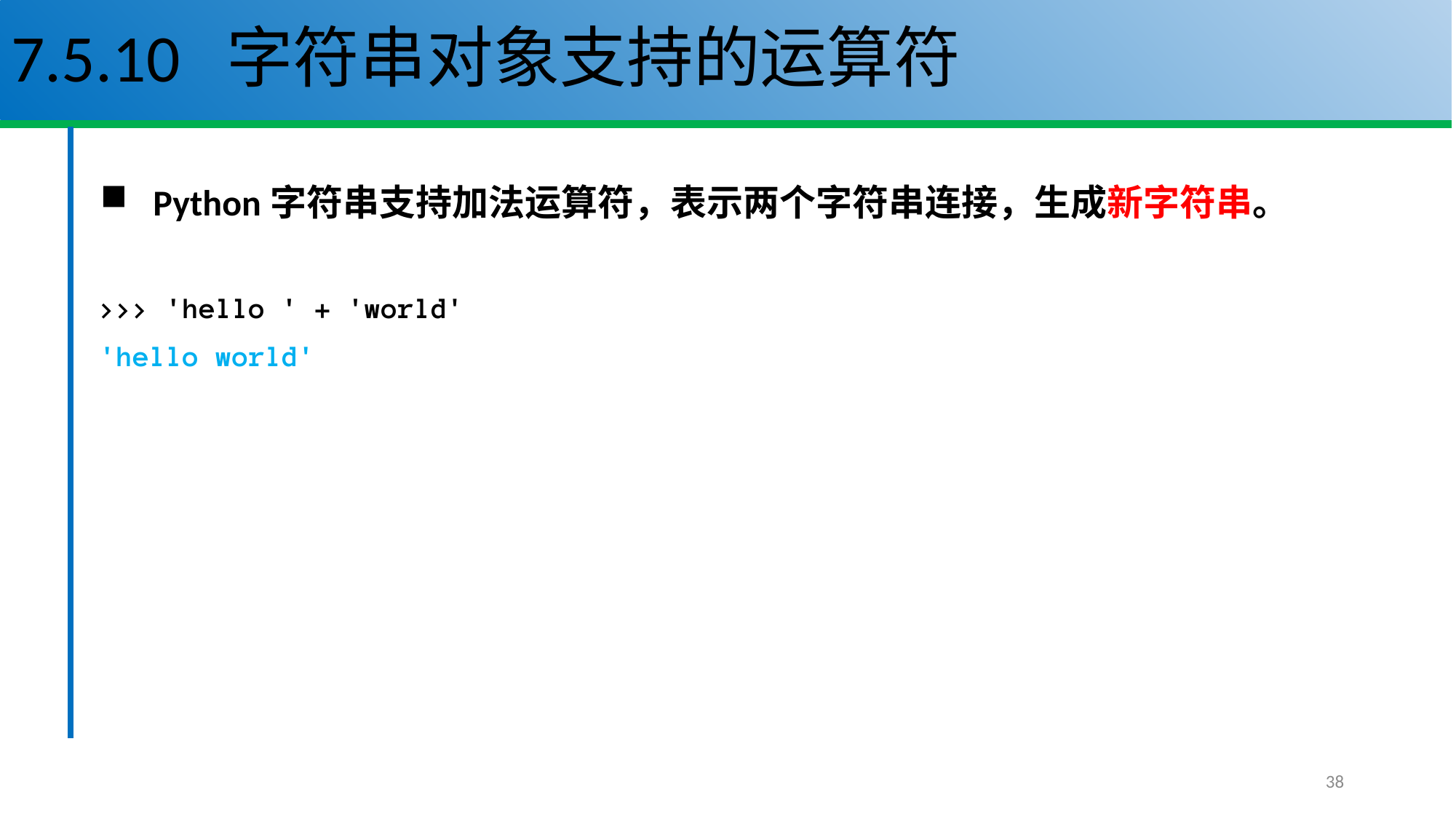

# 7.5.10  字符串对象支持的运算符
Python字符串支持加法运算符，表示两个字符串连接，生成新字符串。

>>> 'hello ' + 'world'
'hello world'
38